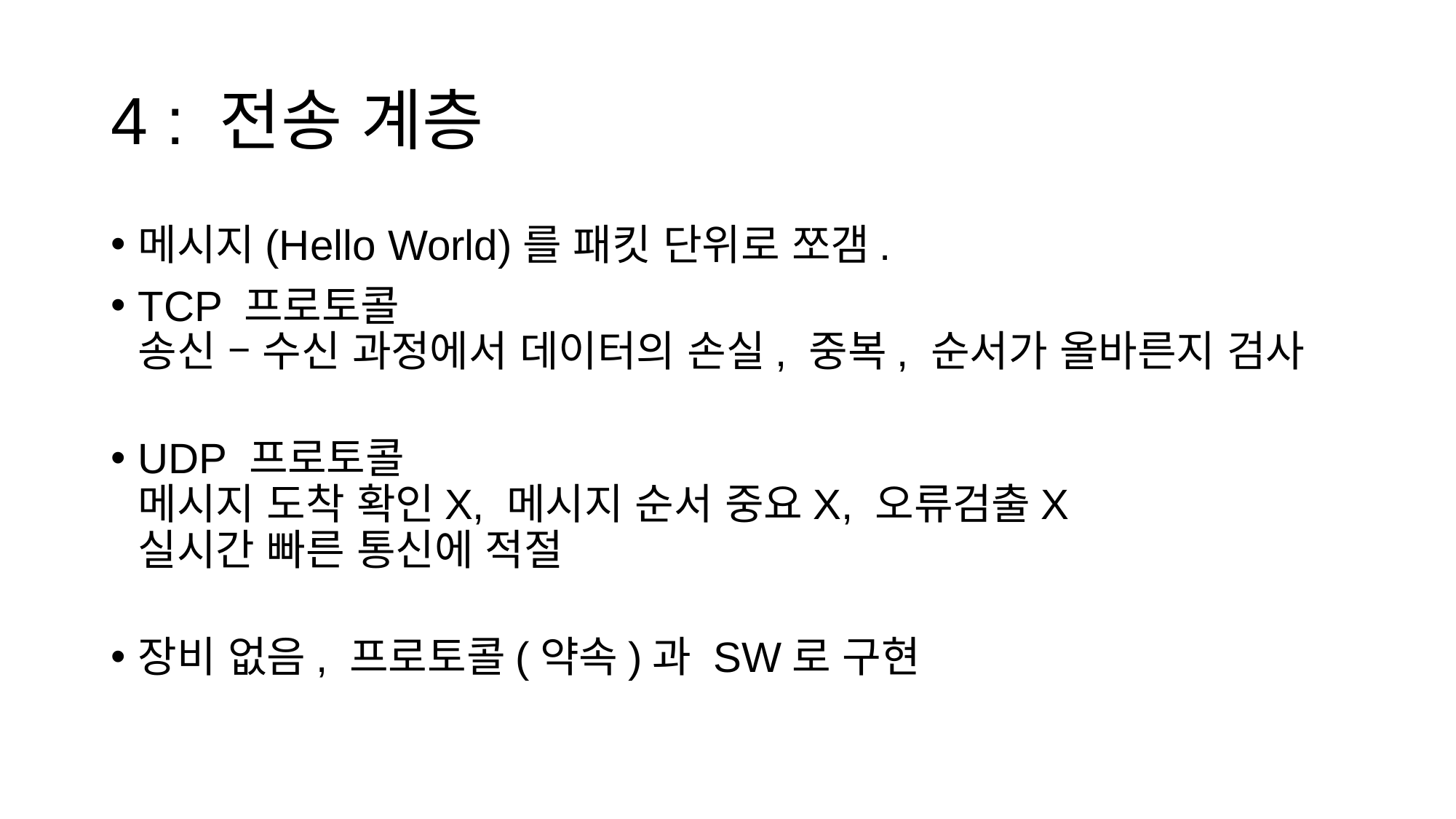

# 4 : 전송 계층
메시지(Hello World)를 패킷 단위로 쪼갬.
TCP 프로토콜
송신 – 수신 과정에서 데이터의 손실, 중복, 순서가 올바른지 검사
UDP 프로토콜
메시지 도착 확인X, 메시지 순서 중요X, 오류검출X
실시간 빠른 통신에 적절
장비 없음, 프로토콜(약속)과 SW로 구현